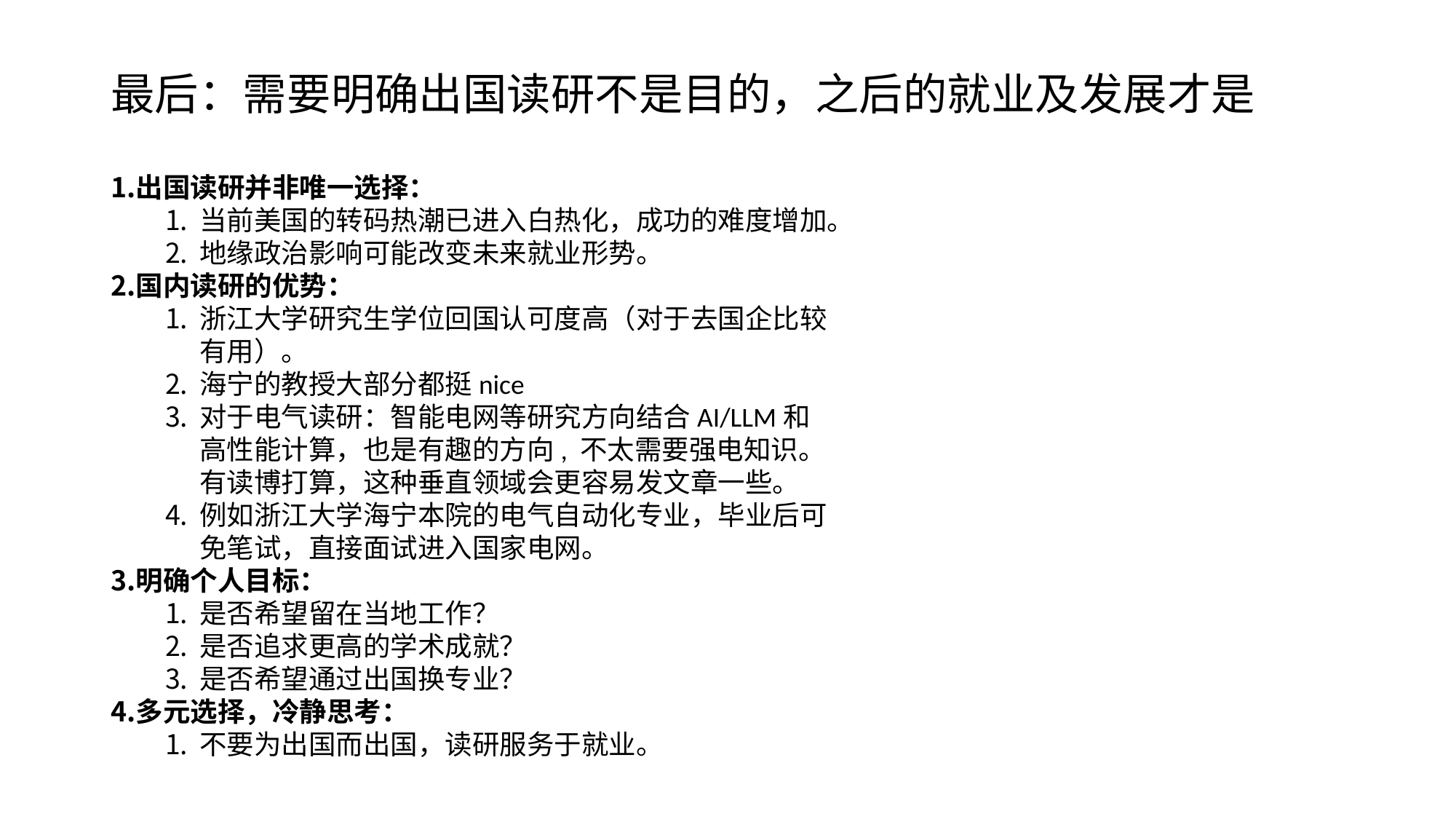

# 最后：需要明确出国读研不是目的，之后的就业及发展才是
出国读研并非唯一选择：
当前美国的转码热潮已进入白热化，成功的难度增加。
地缘政治影响可能改变未来就业形势。
国内读研的优势：
浙江大学研究生学位回国认可度高（对于去国企比较有用）。
海宁的教授大部分都挺nice
对于电气读研：智能电网等研究方向结合AI/LLM和高性能计算，也是有趣的方向, 不太需要强电知识。有读博打算，这种垂直领域会更容易发文章一些。
例如浙江大学海宁本院的电气自动化专业，毕业后可免笔试，直接面试进入国家电网。
明确个人目标：
是否希望留在当地工作？
是否追求更高的学术成就？
是否希望通过出国换专业？
多元选择，冷静思考：
不要为出国而出国，读研服务于就业。